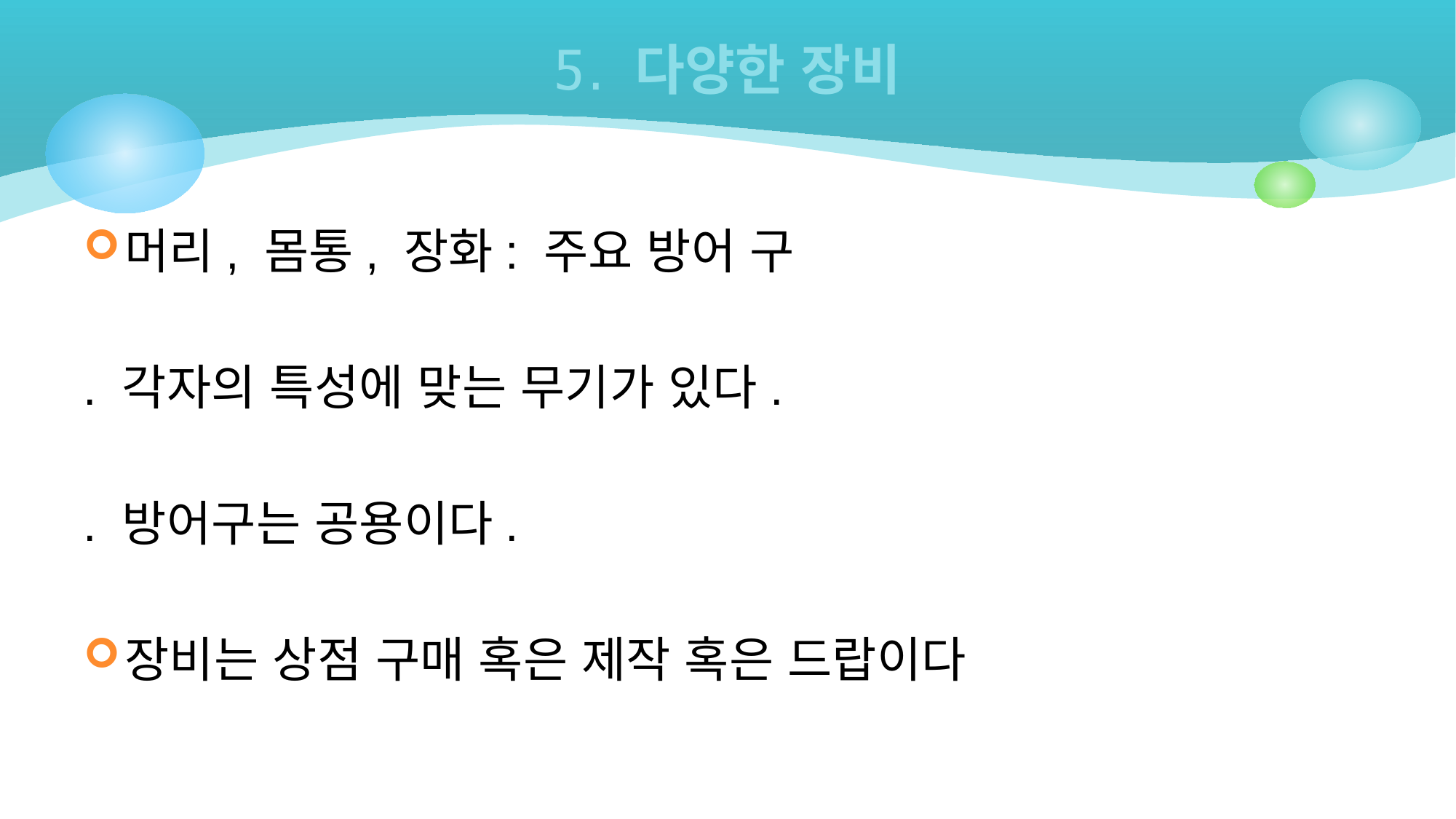

# 5. 다양한 장비
머리, 몸통, 장화: 주요 방어 구

. 각자의 특성에 맞는 무기가 있다.

. 방어구는 공용이다.

장비는 상점 구매 혹은 제작 혹은 드랍이다